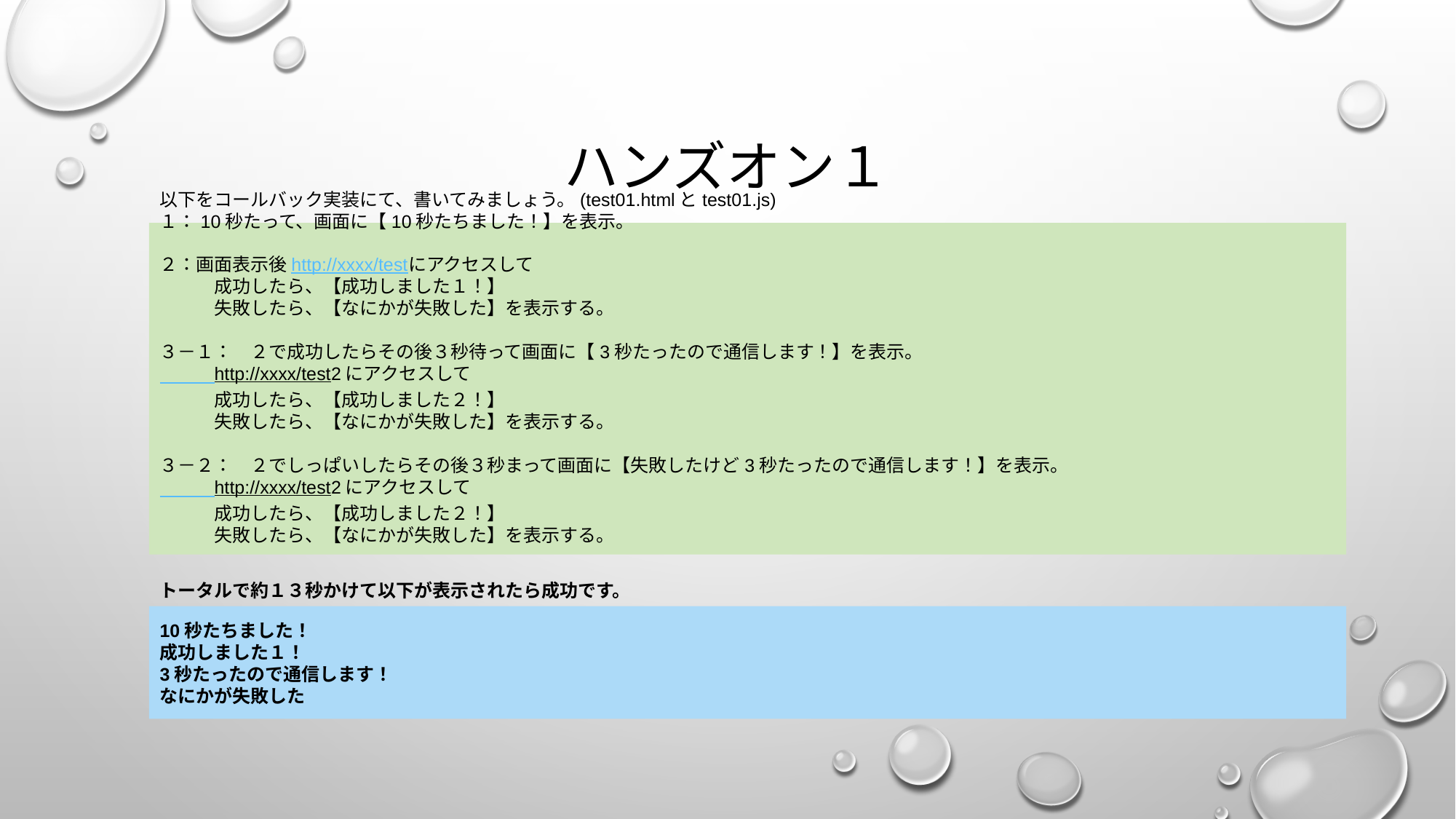

# ハンズオン１
以下をコールバック実装にて、書いてみましょう。(test01.htmlとtest01.js)
１：10秒たって、画面に【10秒たちました！】を表示。

２：画面表示後http://xxxx/testにアクセスして
　　　成功したら、【成功しました１！】
　　　失敗したら、【なにかが失敗した】を表示する。

３－１：　２で成功したらその後３秒待って画面に【3秒たったので通信します！】を表示。
　　　http://xxxx/test2にアクセスして
　　　成功したら、【成功しました２！】
　　　失敗したら、【なにかが失敗した】を表示する。

３－２：　２でしっぱいしたらその後３秒まって画面に【失敗したけど3秒たったので通信します！】を表示。
　　　http://xxxx/test2にアクセスして
　　　成功したら、【成功しました２！】
　　　失敗したら、【なにかが失敗した】を表示する。

トータルで約１３秒かけて以下が表示されたら成功です。
10秒たちました！
成功しました１！
3秒たったので通信します！
なにかが失敗した